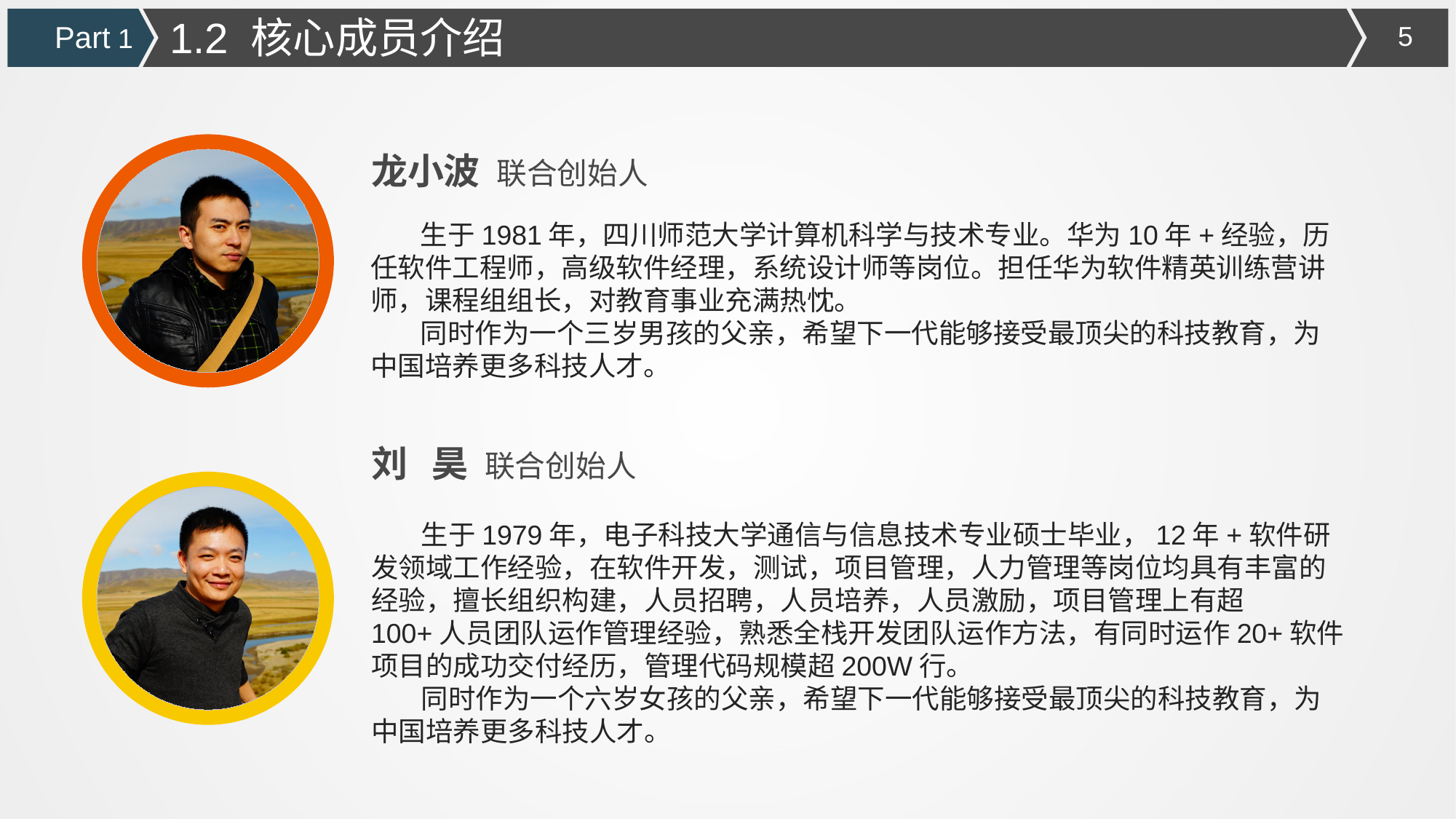

1.2 核心成员介绍
Part 1

龙小波  联合创始人

       生于1981年，四川师范大学计算机科学与技术专业。华为10年+经验，历任软件工程师，高级软件经理，系统设计师等岗位。担任华为软件精英训练营讲师，课程组组长，对教育事业充满热忱。
       同时作为一个三岁男孩的父亲，希望下一代能够接受最顶尖的科技教育，为中国培养更多科技人才。
刘   昊  联合创始人

       生于1979年，电子科技大学通信与信息技术专业硕士毕业，12年+软件研发领域工作经验，在软件开发，测试，项目管理，人力管理等岗位均具有丰富的经验，擅长组织构建，人员招聘，人员培养，人员激励，项目管理上有超100+人员团队运作管理经验，熟悉全栈开发团队运作方法，有同时运作20+软件项目的成功交付经历，管理代码规模超200W行。
       同时作为一个六岁女孩的父亲，希望下一代能够接受最顶尖的科技教育，为中国培养更多科技人才。